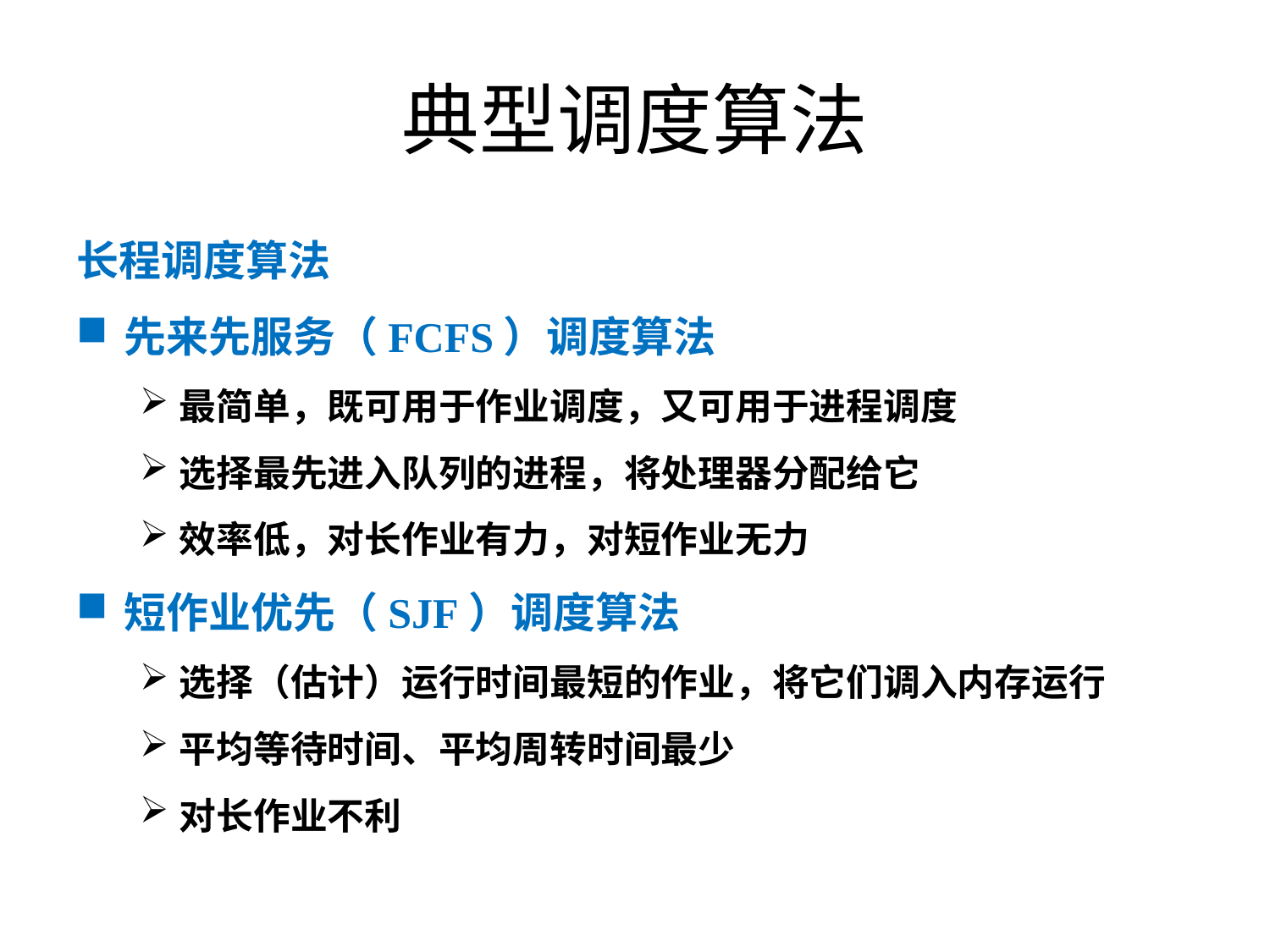

# 典型调度算法
长程调度算法
先来先服务（FCFS）调度算法
最简单，既可用于作业调度，又可用于进程调度
选择最先进入队列的进程，将处理器分配给它
效率低，对长作业有力，对短作业无力
短作业优先（SJF）调度算法
选择（估计）运行时间最短的作业，将它们调入内存运行
平均等待时间、平均周转时间最少
对长作业不利